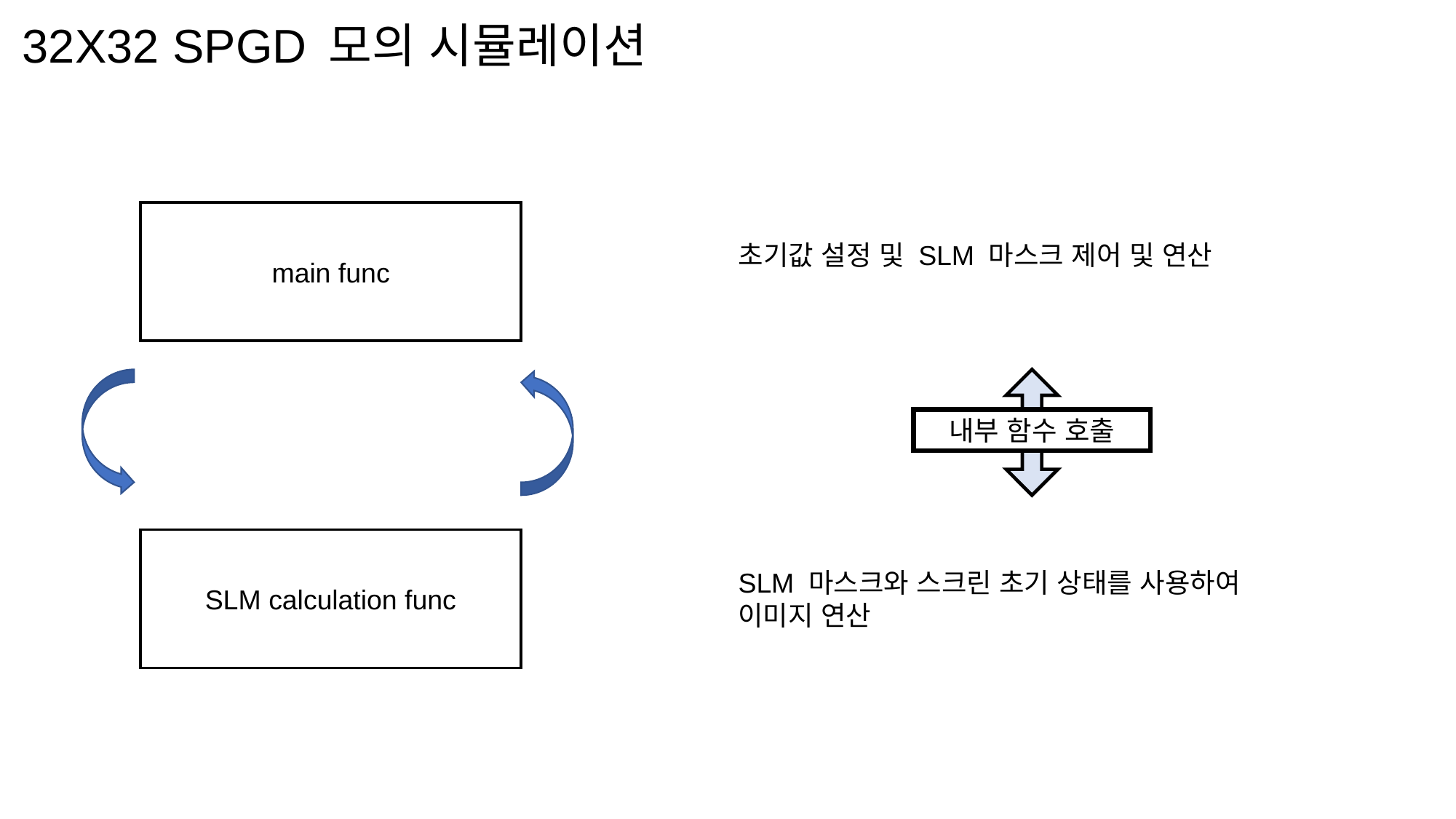

# 32X32 SPGD 모의 시뮬레이션
main func
초기값 설정 및 SLM 마스크 제어 및 연산

내부 함수 호출
SLM calculation func
SLM 마스크와 스크린 초기 상태를 사용하여
이미지 연산